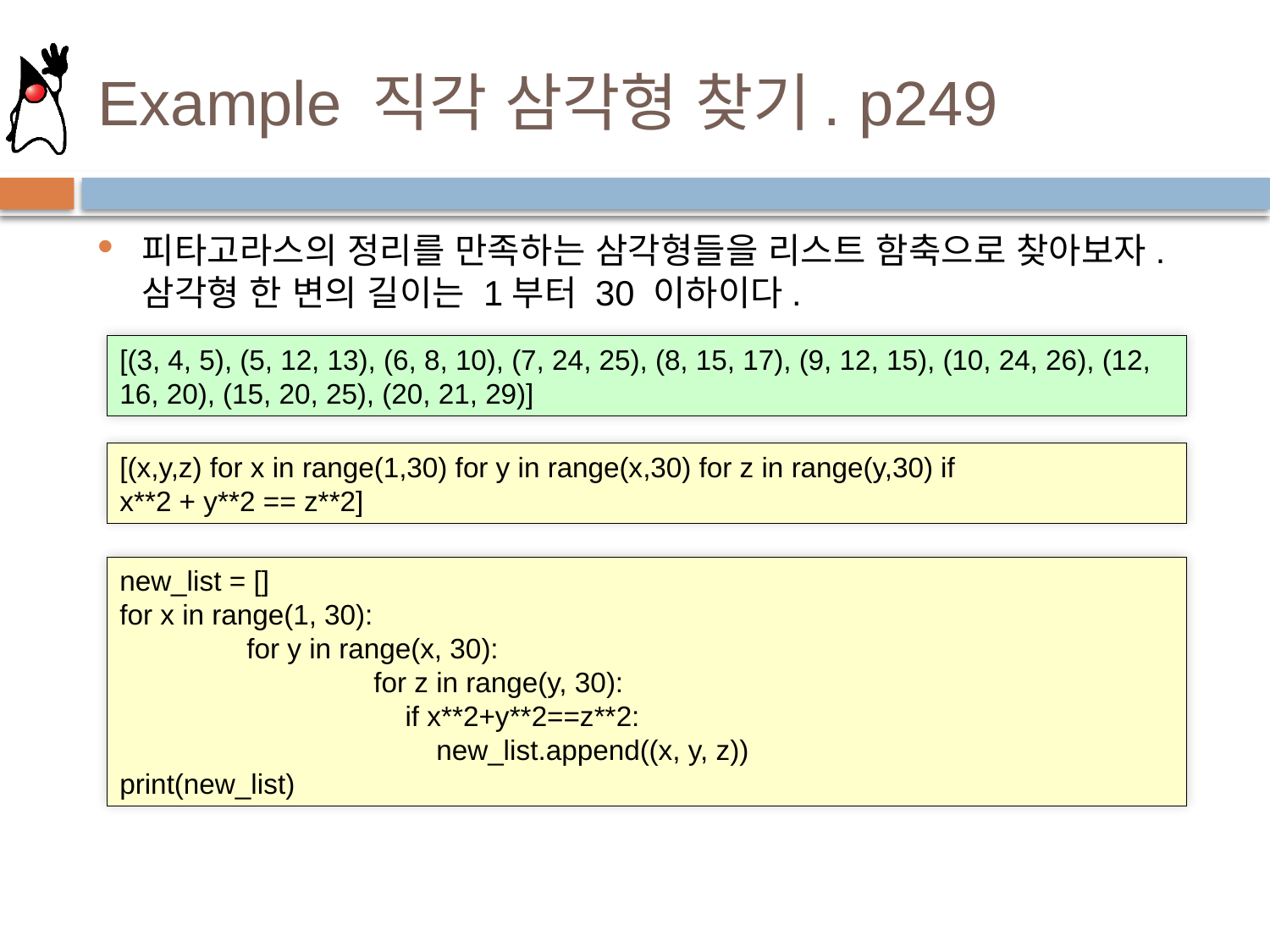

# Example 직각 삼각형 찾기. p249
피타고라스의 정리를 만족하는 삼각형들을 리스트 함축으로 찾아보자. 삼각형 한 변의 길이는 1부터 30 이하이다.

[(3, 4, 5), (5, 12, 13), (6, 8, 10), (7, 24, 25), (8, 15, 17), (9, 12, 15), (10, 24, 26), (12, 16, 20), (15, 20, 25), (20, 21, 29)]
[(x,y,z) for x in range(1,30) for y in range(x,30) for z in range(y,30) if
x**2 + y**2 == z**2]
new_list = []
for x in range(1, 30):
	for y in range(x, 30):
		for z in range(y, 30):
		    if x**2+y**2==z**2:
		        new_list.append((x, y, z))
print(new_list)